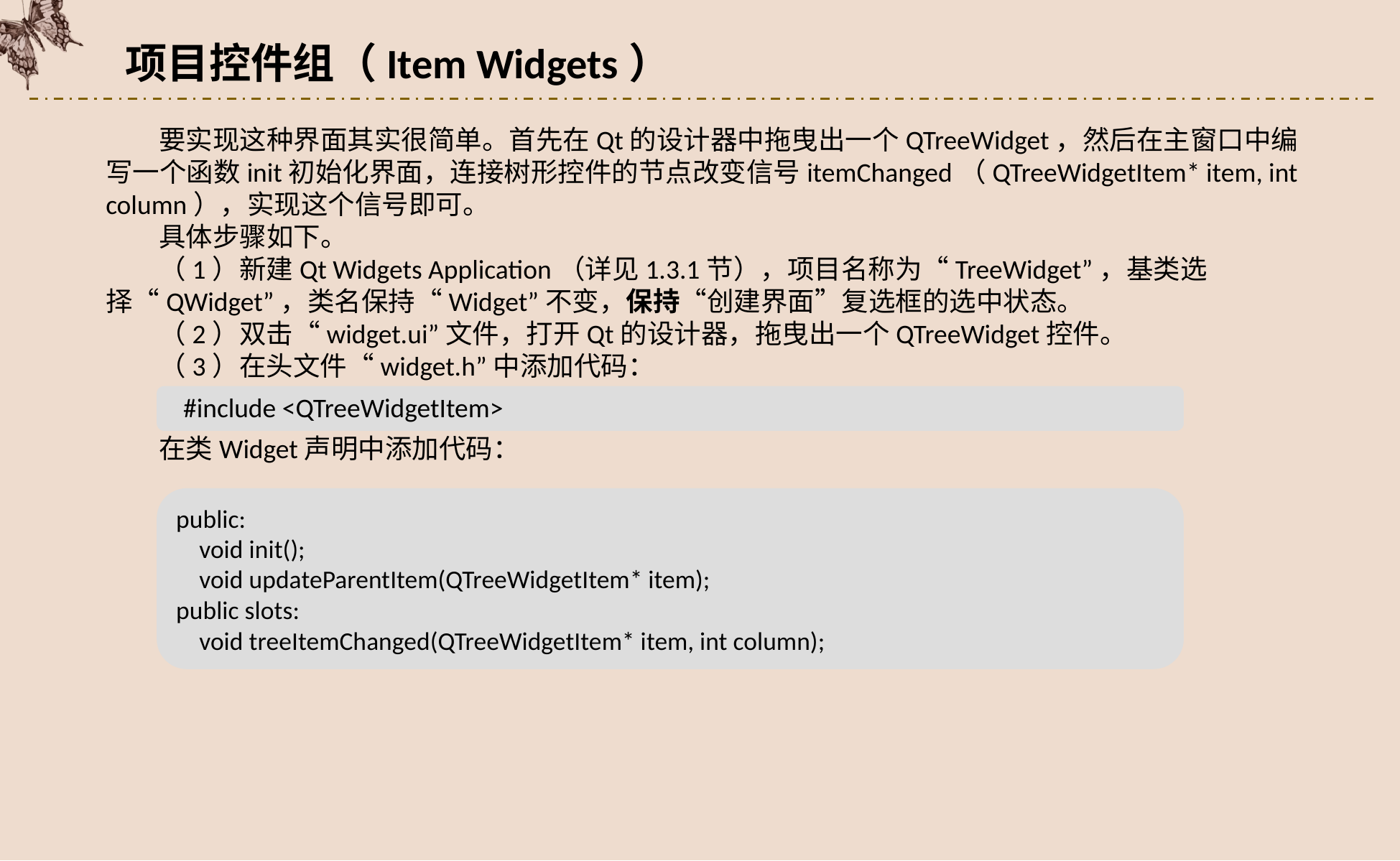

项目控件组（Item Widgets）
要实现这种界面其实很简单。首先在Qt的设计器中拖曳出一个QTreeWidget，然后在主窗口中编写一个函数init初始化界面，连接树形控件的节点改变信号itemChanged（QTreeWidgetItem* item, int column），实现这个信号即可。
具体步骤如下。
（1）新建Qt Widgets Application（详见1.3.1节），项目名称为“TreeWidget”，基类选择“QWidget”，类名保持“Widget”不变，保持“创建界面”复选框的选中状态。
（2）双击“widget.ui”文件，打开Qt的设计器，拖曳出一个QTreeWidget控件。
（3）在头文件“widget.h”中添加代码：
    #include <QTreeWidgetItem>
在类Widget声明中添加代码：

public:
    void init();
    void updateParentItem(QTreeWidgetItem* item);
public slots:
    void treeItemChanged(QTreeWidgetItem* item, int column);